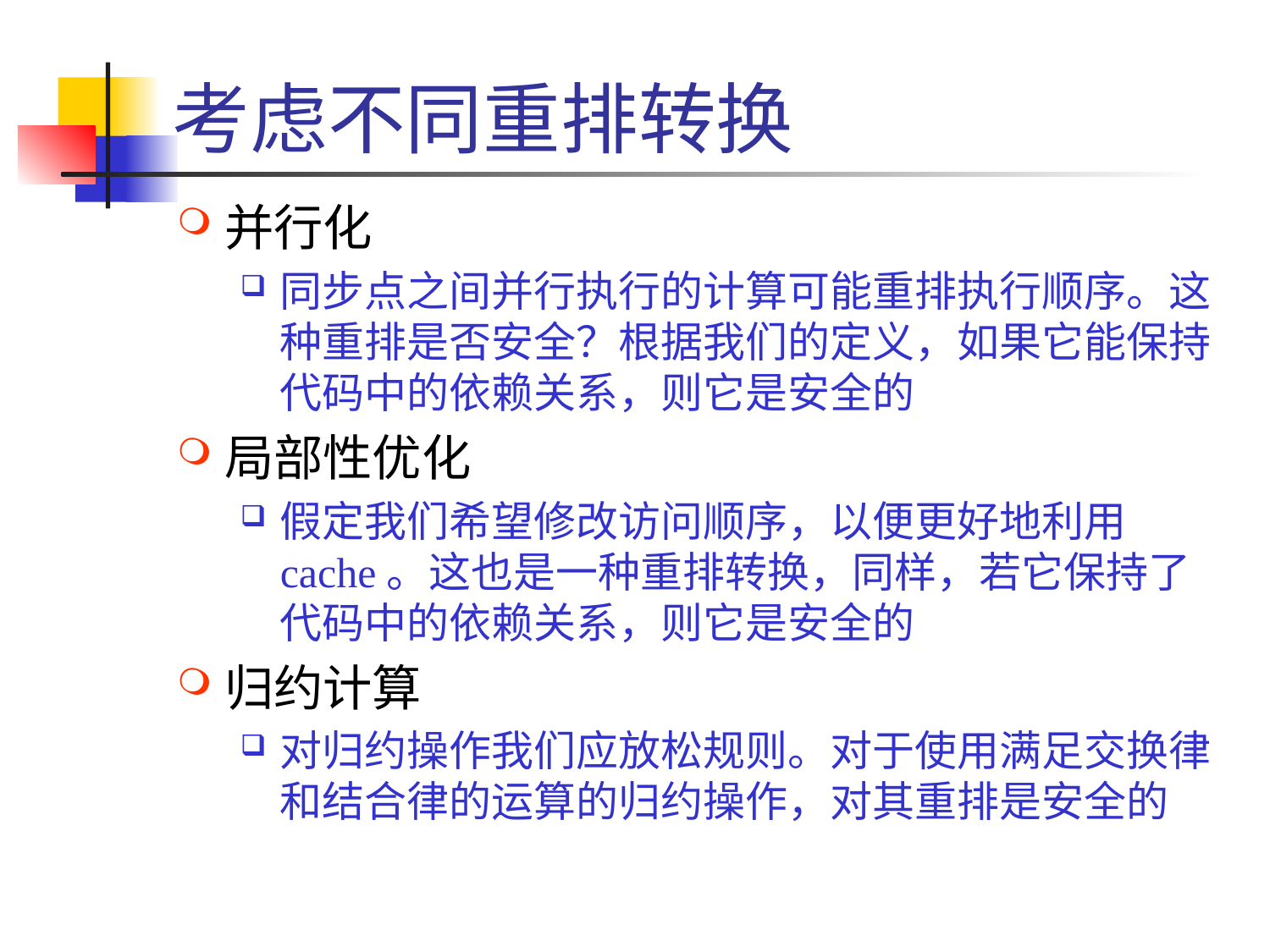

# 考虑不同重排转换
并行化
同步点之间并行执行的计算可能重排执行顺序。这种重排是否安全？根据我们的定义，如果它能保持代码中的依赖关系，则它是安全的
局部性优化
假定我们希望修改访问顺序，以便更好地利用cache。这也是一种重排转换，同样，若它保持了代码中的依赖关系，则它是安全的
归约计算
对归约操作我们应放松规则。对于使用满足交换律和结合律的运算的归约操作，对其重排是安全的